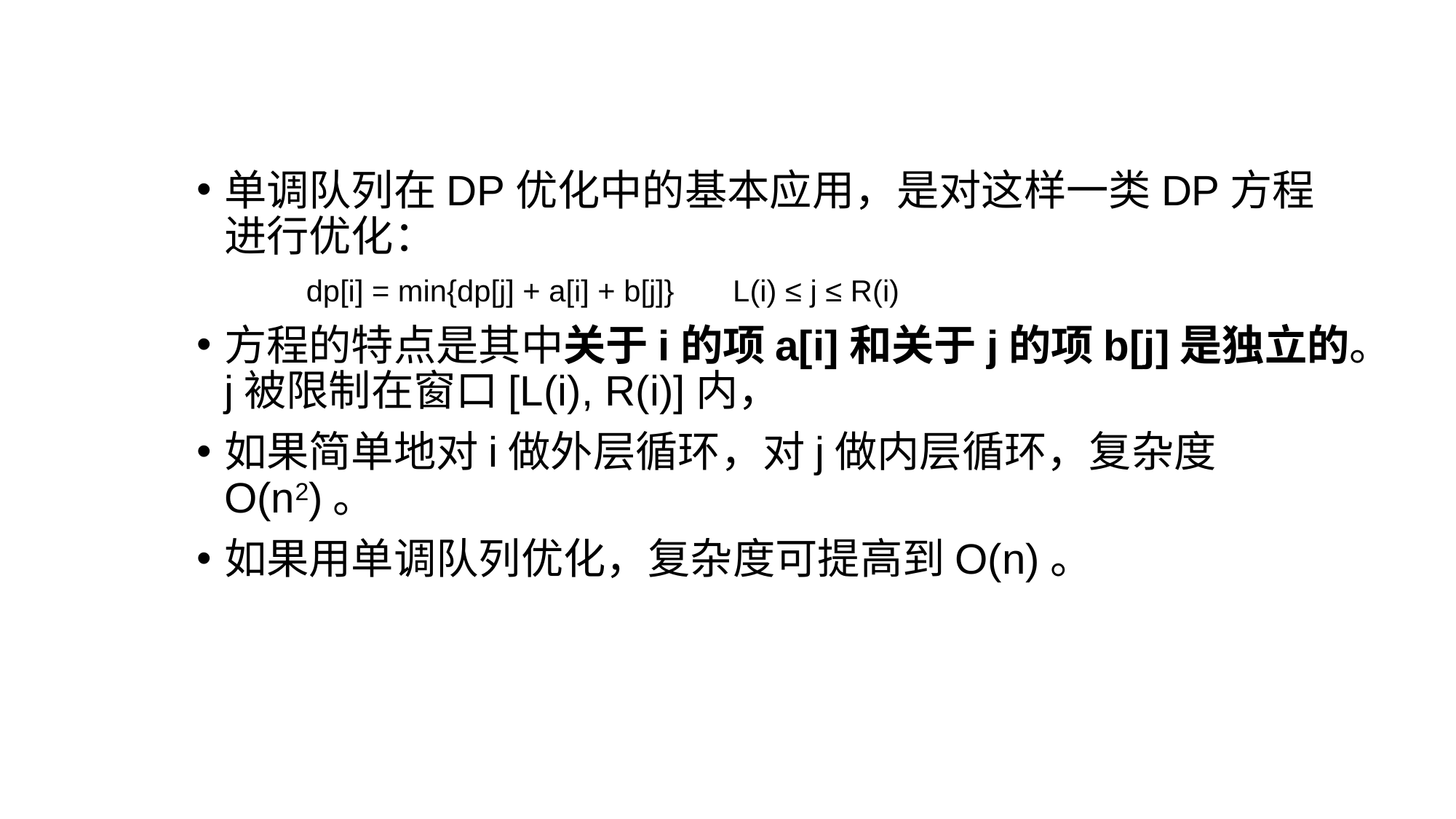

单调队列在DP优化中的基本应用，是对这样一类DP方程进行优化：
	dp[i] = min{dp[j] + a[i] + b[j]}       L(i) ≤ j ≤ R(i)
方程的特点是其中关于i的项a[i]和关于j的项b[j]是独立的。j被限制在窗口[L(i), R(i)]内，
如果简单地对i做外层循环，对j做内层循环，复杂度O(n2)。
如果用单调队列优化，复杂度可提高到O(n)。